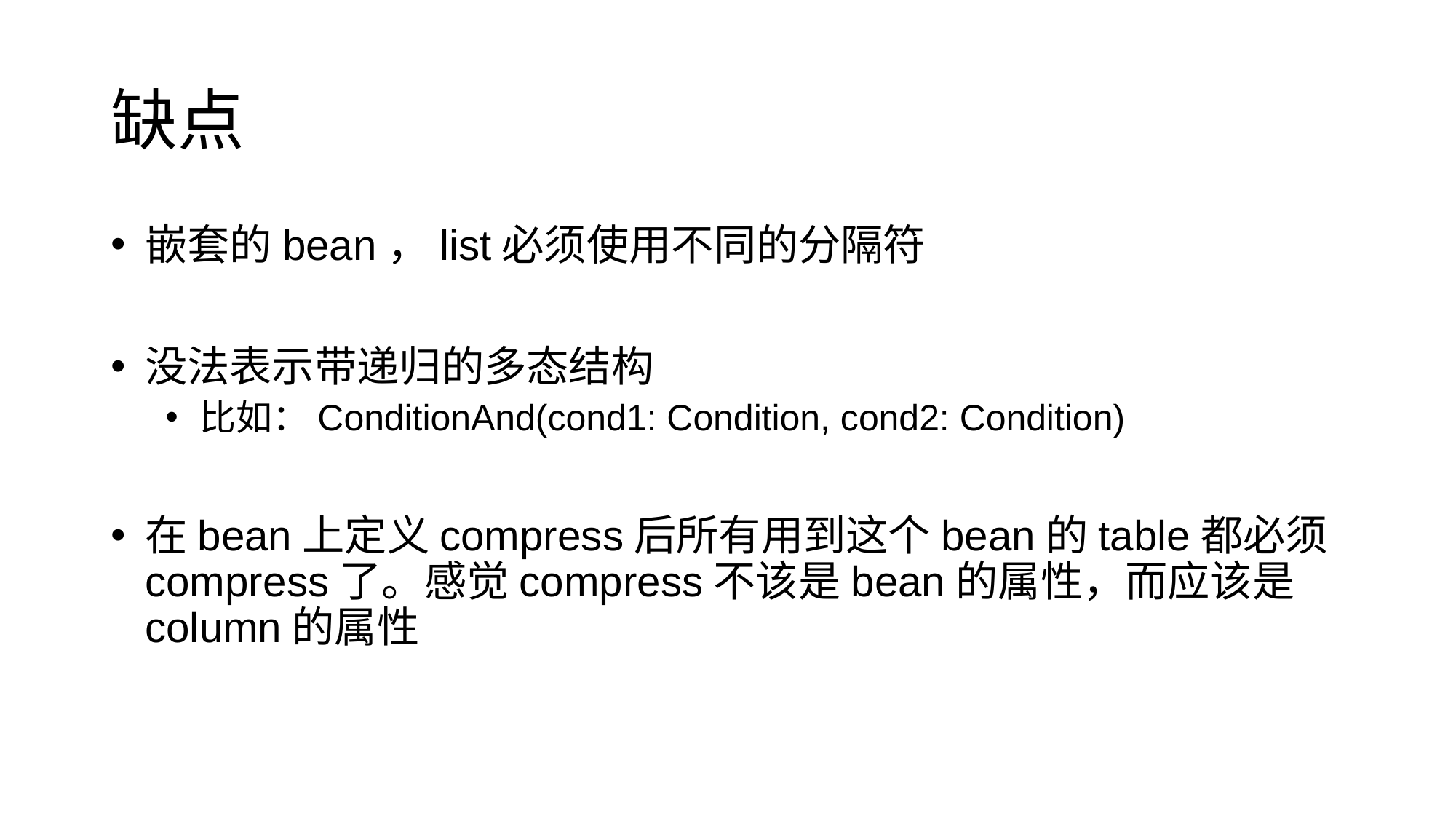

# 缺点
嵌套的bean，list必须使用不同的分隔符

没法表示带递归的多态结构
比如：ConditionAnd(cond1: Condition, cond2: Condition)

在bean上定义compress后所有用到这个bean的table都必须compress了。感觉compress不该是bean的属性，而应该是column的属性